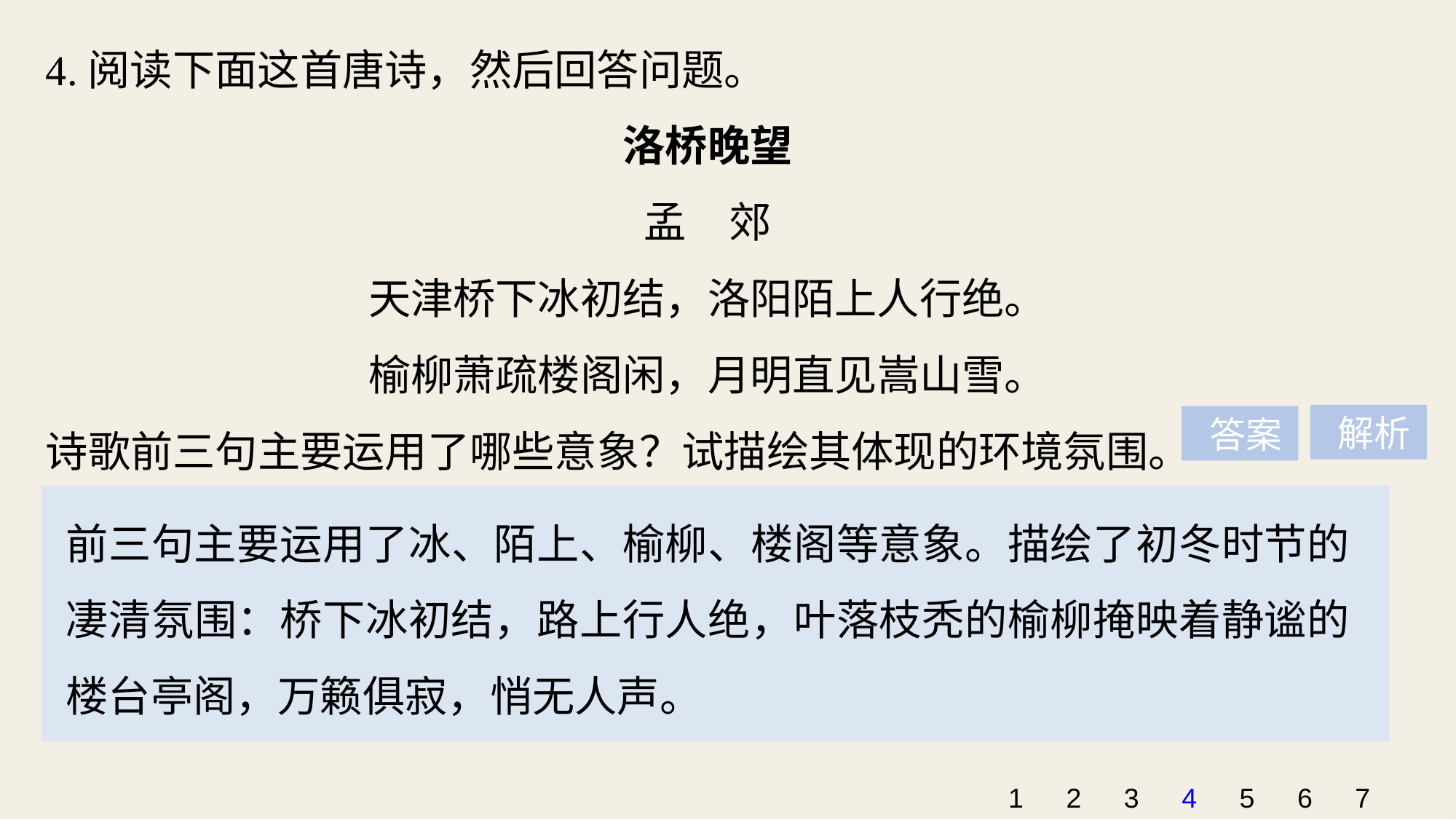

4.阅读下面这首唐诗，然后回答问题。
洛桥晚望
孟　郊
天津桥下冰初结，洛阳陌上人行绝。
榆柳萧疏楼阁闲，月明直见嵩山雪。
诗歌前三句主要运用了哪些意象？试描绘其体现的环境氛围。
 解析
 答案
前三句主要运用了冰、陌上、榆柳、楼阁等意象。描绘了初冬时节的凄清氛围：桥下冰初结，路上行人绝，叶落枝秃的榆柳掩映着静谧的楼台亭阁，万籁俱寂，悄无人声。

1
2
3
4
5
6
7